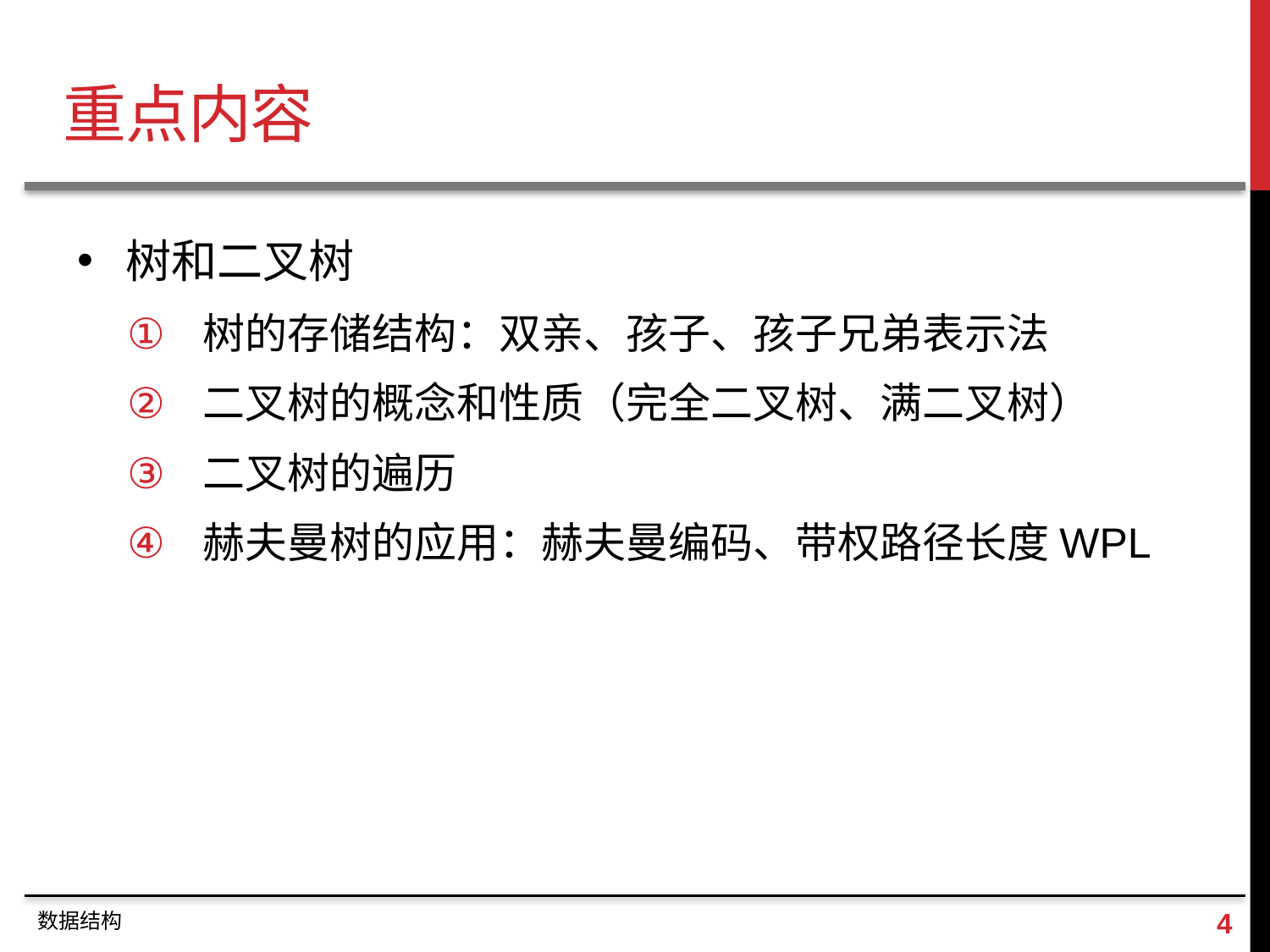

# 重点内容
树和二叉树
树的存储结构：双亲、孩子、孩子兄弟表示法
二叉树的概念和性质（完全二叉树、满二叉树）
二叉树的遍历
赫夫曼树的应用：赫夫曼编码、带权路径长度WPL

4
数据结构